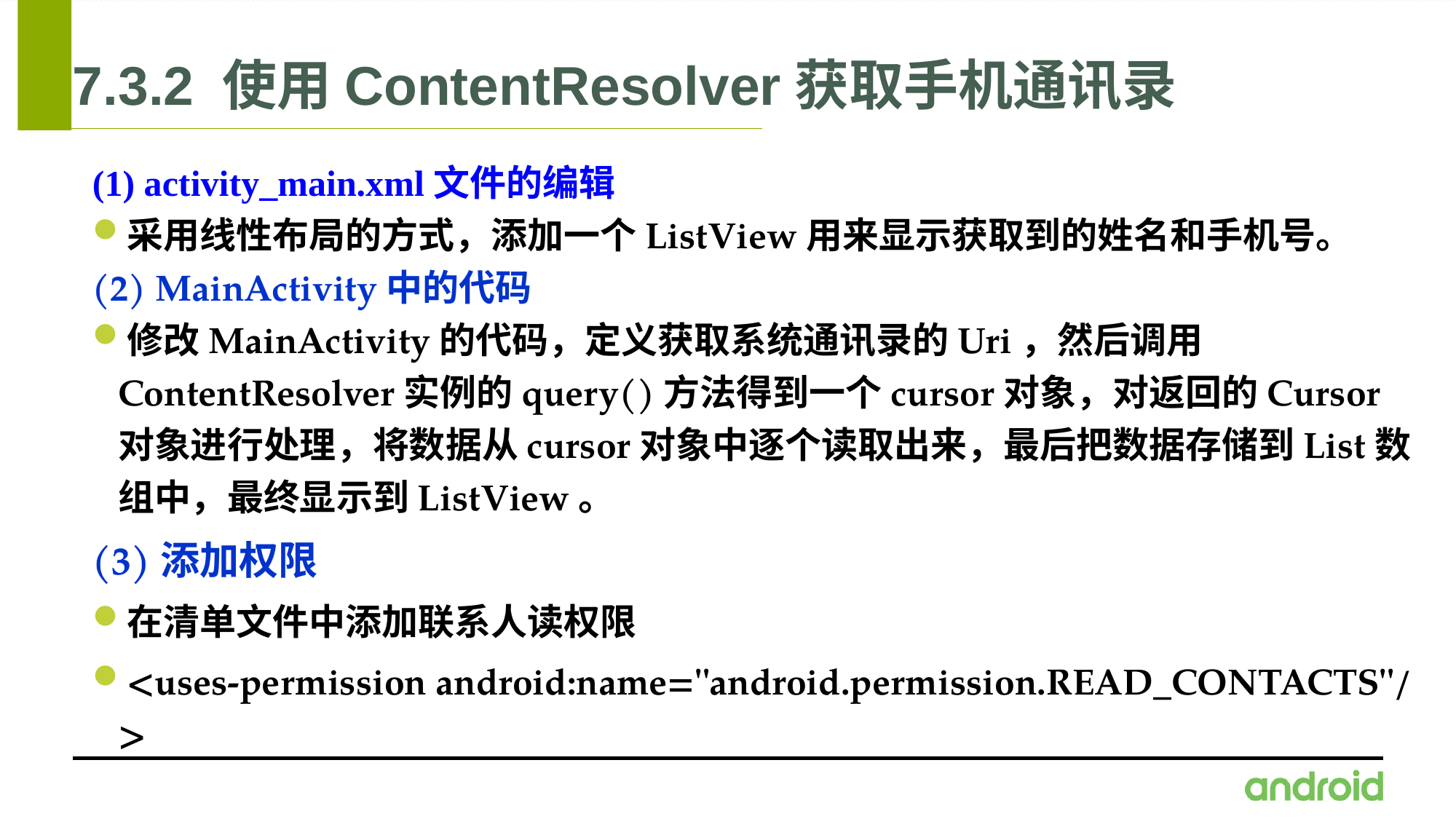

# 7.3.2 使用ContentResolver获取手机通讯录
(1) activity_main.xml文件的编辑
采用线性布局的方式，添加一个ListView用来显示获取到的姓名和手机号。
(2) MainActivity中的代码
修改MainActivity的代码，定义获取系统通讯录的Uri，然后调用ContentResolver实例的query()方法得到一个cursor对象，对返回的Cursor对象进行处理，将数据从cursor对象中逐个读取出来，最后把数据存储到List数组中，最终显示到ListView。
(3)添加权限
在清单文件中添加联系人读权限
<uses-permission android:name="android.permission.READ_CONTACTS"/ >